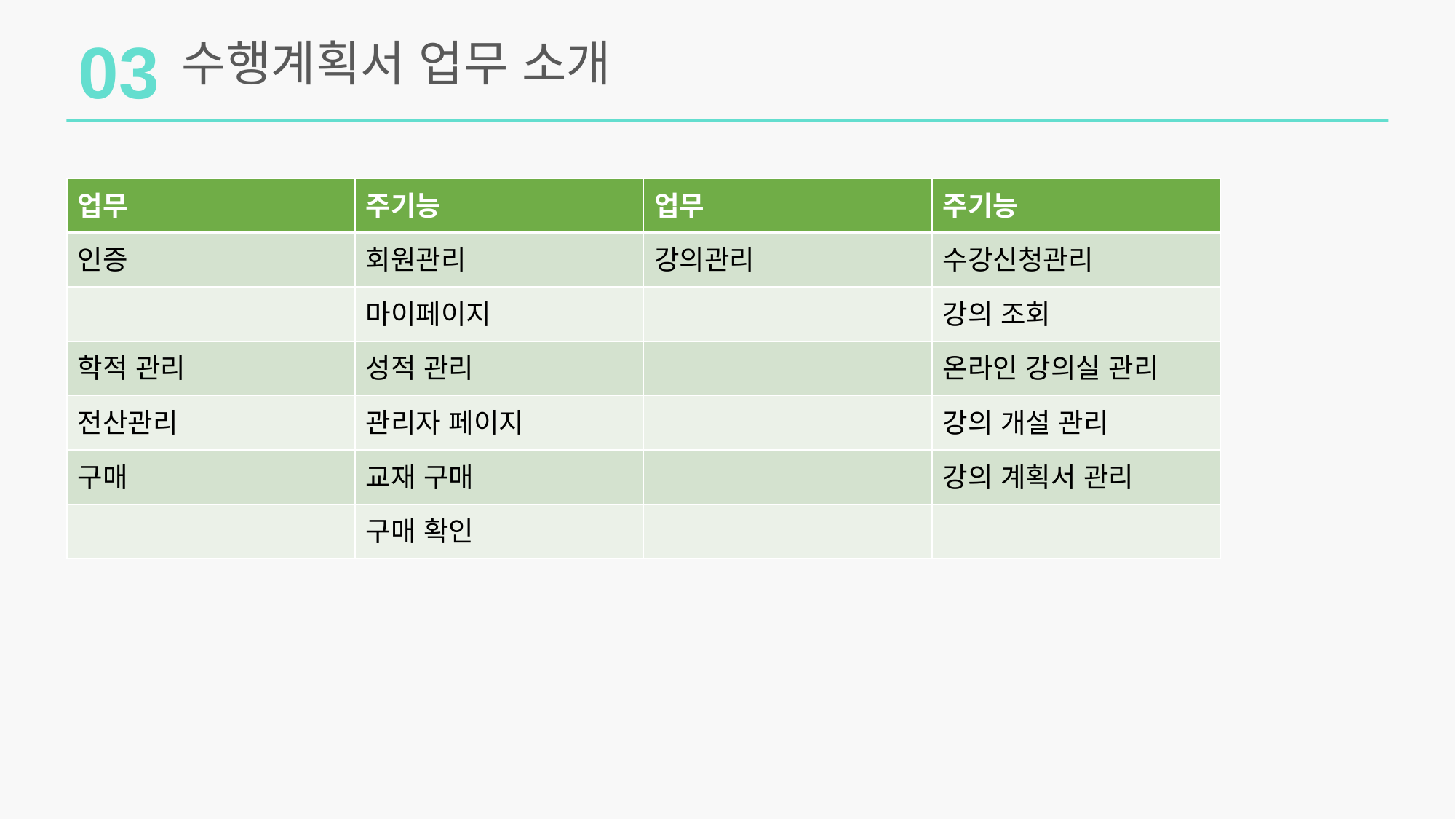

03
수행계획서 업무 소개

| 업무 | 주기능 | 업무 | 주기능 |
| --- | --- | --- | --- |
| 인증 | 회원관리 | 강의관리 | 수강신청관리 |
|  | 마이페이지 |  | 강의 조회 |
| 학적 관리 | 성적 관리 |  | 온라인 강의실 관리 |
| 전산관리 | 관리자 페이지 |  | 강의 개설 관리 |
| 구매 | 교재 구매 |  | 강의 계획서 관리 |
|  | 구매 확인 |  |  |